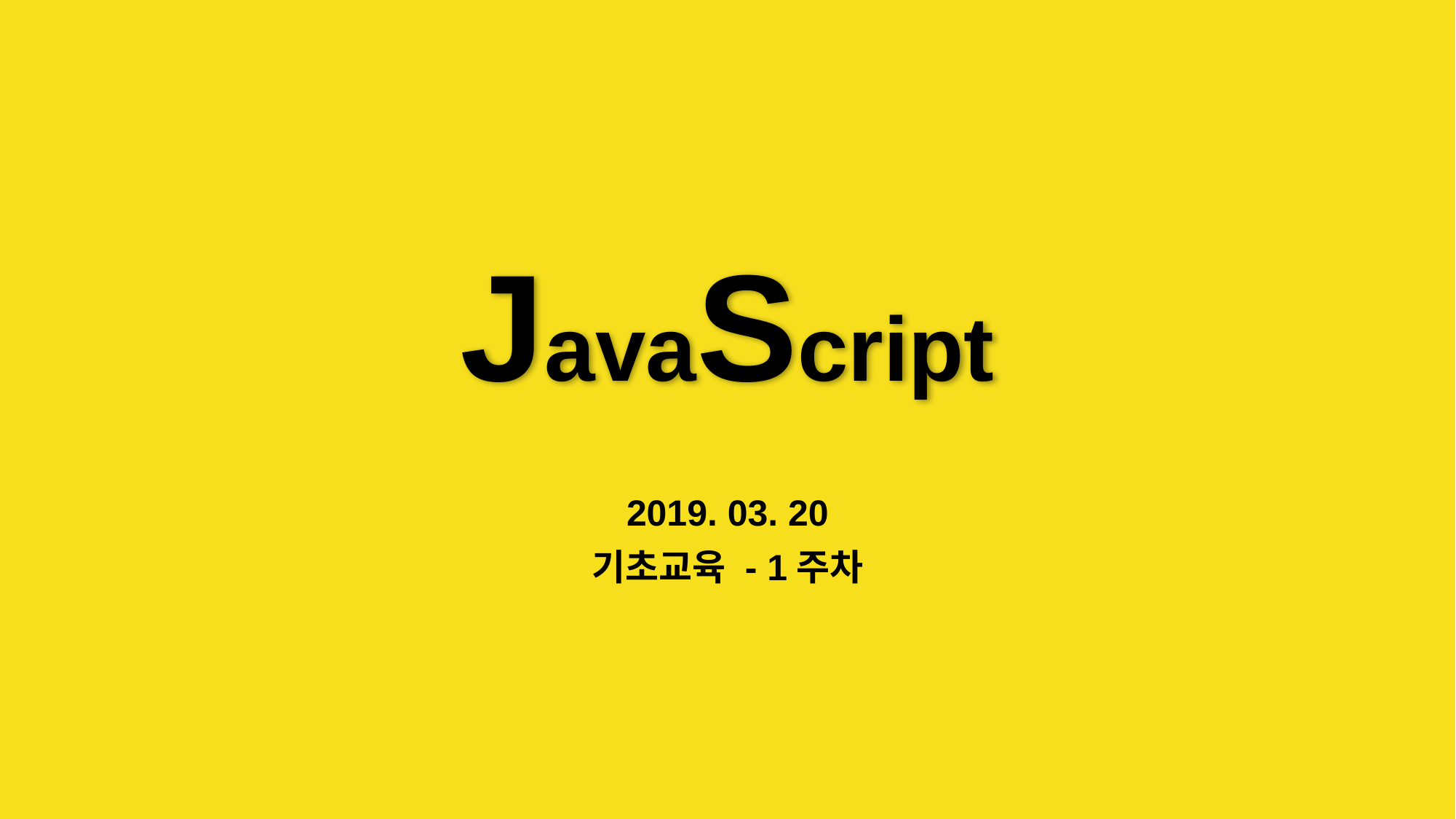

# JavaScript

2019. 03. 20
기초교육 - 1주차